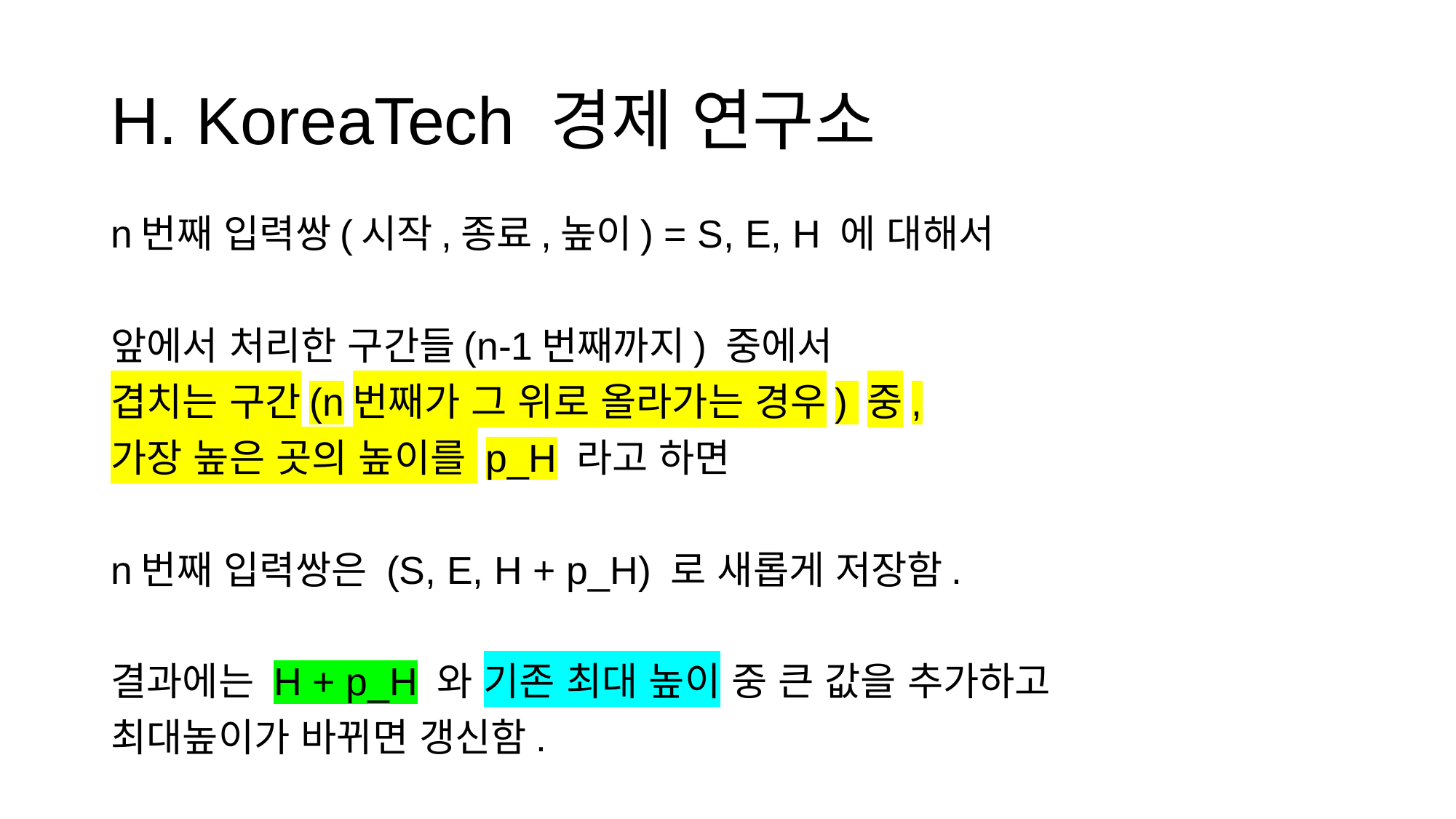

# H. KoreaTech 경제 연구소
n번째 입력쌍(시작,종료,높이) = S, E, H 에 대해서

앞에서 처리한 구간들(n-1번째까지) 중에서
겹치는 구간(n번째가 그 위로 올라가는 경우) 중,
가장 높은 곳의 높이를 p_H 라고 하면

n번째 입력쌍은 (S, E, H + p_H) 로 새롭게 저장함.

결과에는 H + p_H 와 기존 최대 높이 중 큰 값을 추가하고
최대높이가 바뀌면 갱신함.